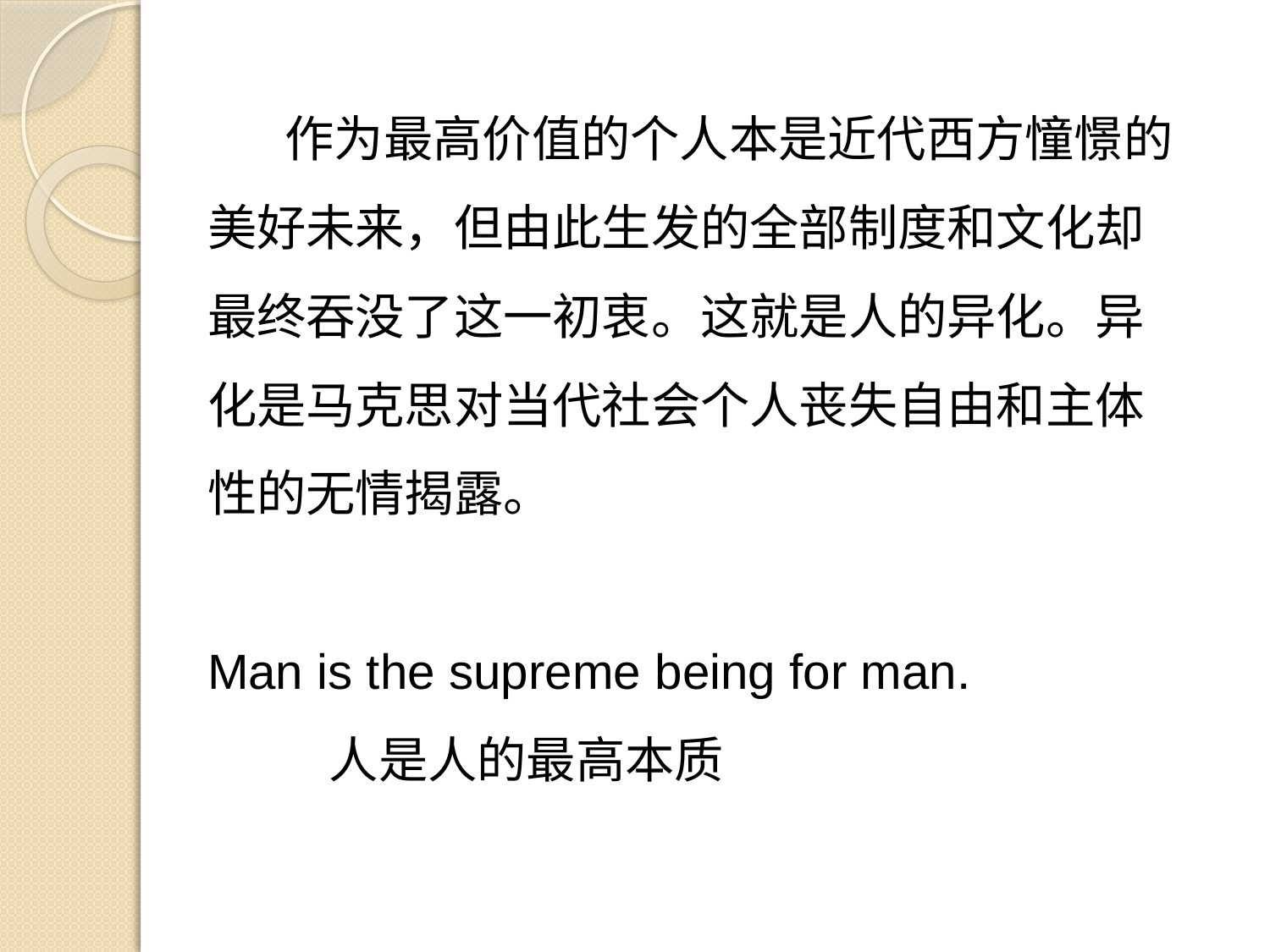

作为最高价值的个人本是近代西方憧憬的美好未来，但由此生发的全部制度和文化却最终吞没了这一初衷。这就是人的异化。异化是马克思对当代社会个人丧失自由和主体性的无情揭露。

Man is the supreme being for man.
          人是人的最高本质

Feuerbach